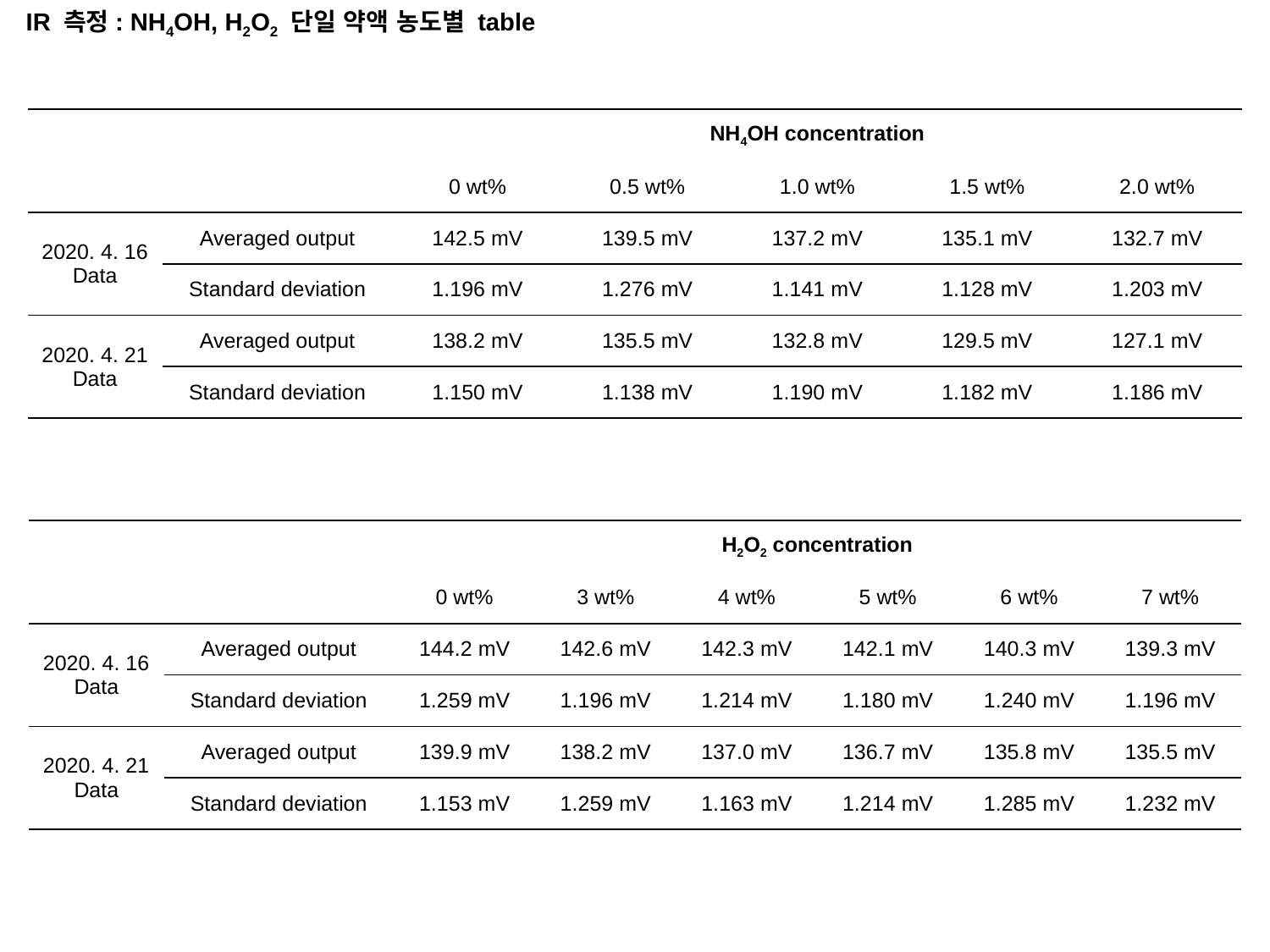

IR 측정: NH4OH, H2O2 단일 약액 농도별 table
|  |  | NH4OH concentration |  |  |  |  |
| --- | --- | --- | --- | --- | --- | --- |
|  |  | 0 wt% | 0.5 wt% | 1.0 wt% | 1.5 wt% | 2.0 wt% |
| 2020. 4. 16 Data | Averaged output | 142.5 mV | 139.5 mV | 137.2 mV | 135.1 mV | 132.7 mV |
|  | Standard deviation | 1.196 mV | 1.276 mV | 1.141 mV | 1.128 mV | 1.203 mV |
| 2020. 4. 21 Data | Averaged output | 138.2 mV | 135.5 mV | 132.8 mV | 129.5 mV | 127.1 mV |
|  | Standard deviation | 1.150 mV | 1.138 mV | 1.190 mV | 1.182 mV | 1.186 mV |
|  |  | H2O2 concentration |  |  |  |  |  |
| --- | --- | --- | --- | --- | --- | --- | --- |
|  |  | 0 wt% | 3 wt% | 4 wt% | 5 wt% | 6 wt% | 7 wt% |
| 2020. 4. 16 Data | Averaged output | 144.2 mV | 142.6 mV | 142.3 mV | 142.1 mV | 140.3 mV | 139.3 mV |
|  | Standard deviation | 1.259 mV | 1.196 mV | 1.214 mV | 1.180 mV | 1.240 mV | 1.196 mV |
| 2020. 4. 21 Data | Averaged output | 139.9 mV | 138.2 mV | 137.0 mV | 136.7 mV | 135.8 mV | 135.5 mV |
|  | Standard deviation | 1.153 mV | 1.259 mV | 1.163 mV | 1.214 mV | 1.285 mV | 1.232 mV |